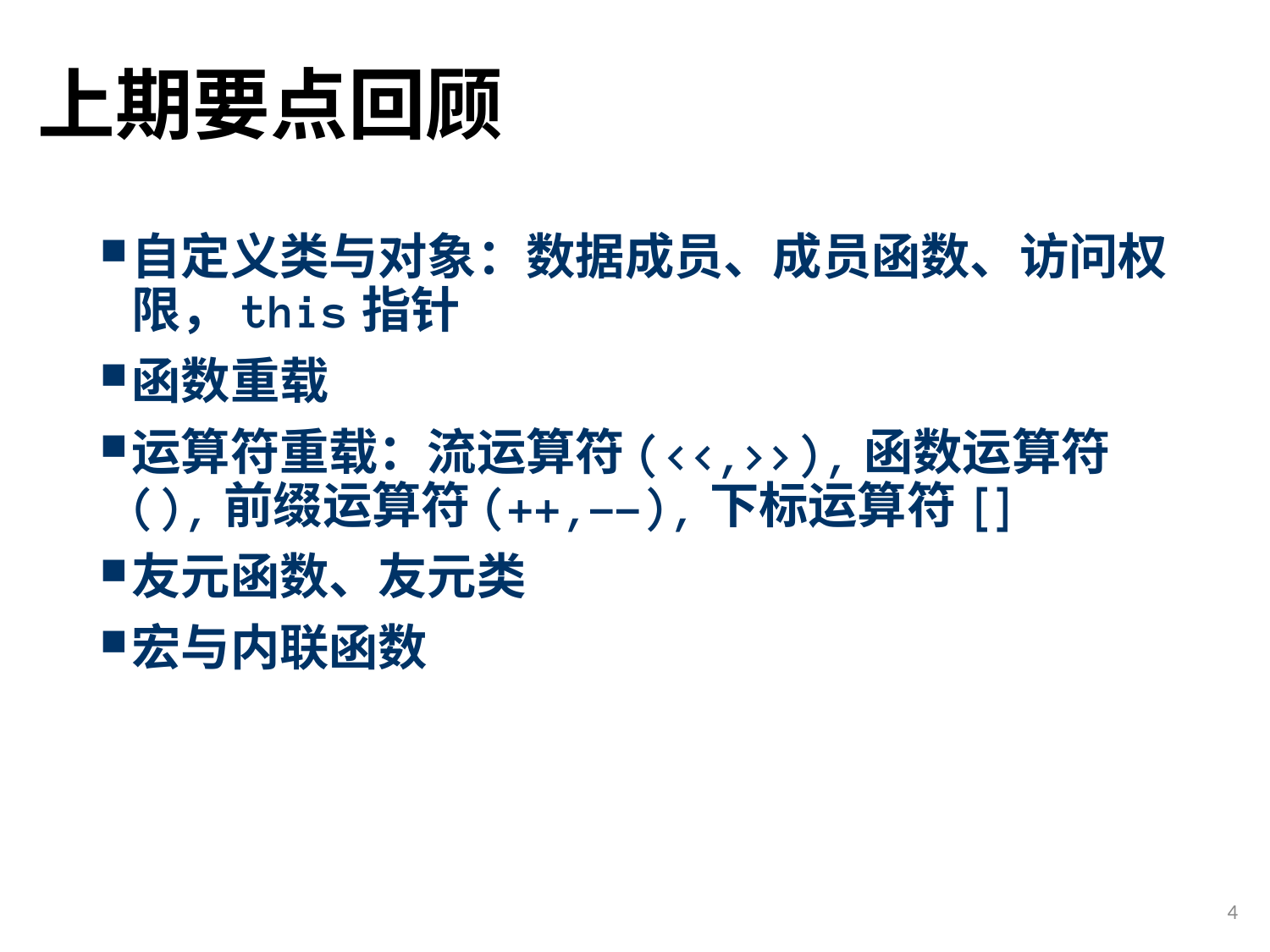

# 上期要点回顾
自定义类与对象：数据成员、成员函数、访问权限，this指针
函数重载
运算符重载：流运算符(<<,>>),函数运算符(),前缀运算符(++,--),下标运算符[]
友元函数、友元类
宏与内联函数

4